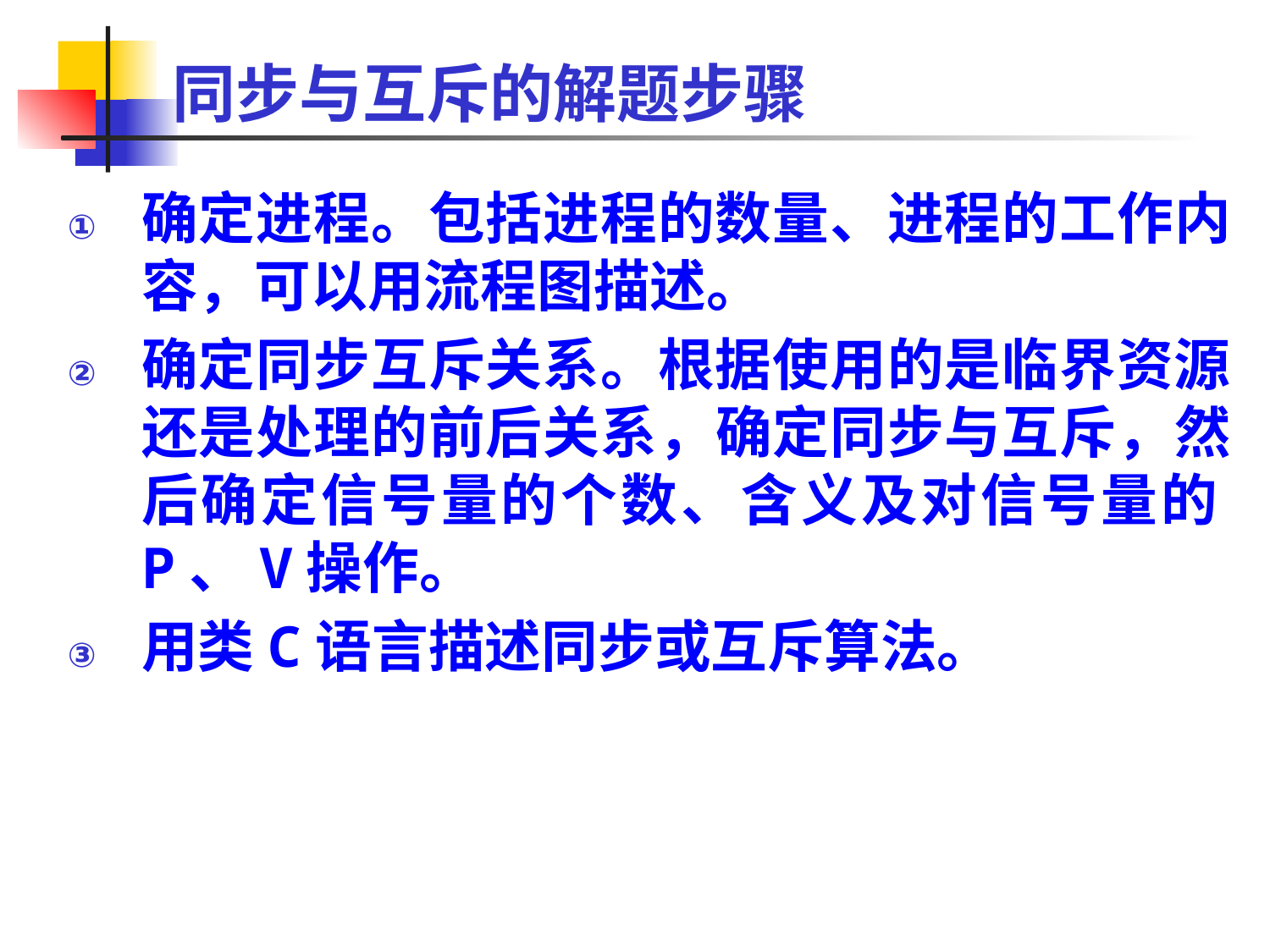

# 同步与互斥的解题步骤
确定进程。包括进程的数量、进程的工作内容，可以用流程图描述。
确定同步互斥关系。根据使用的是临界资源还是处理的前后关系，确定同步与互斥，然后确定信号量的个数、含义及对信号量的P、V操作。
用类C语言描述同步或互斥算法。